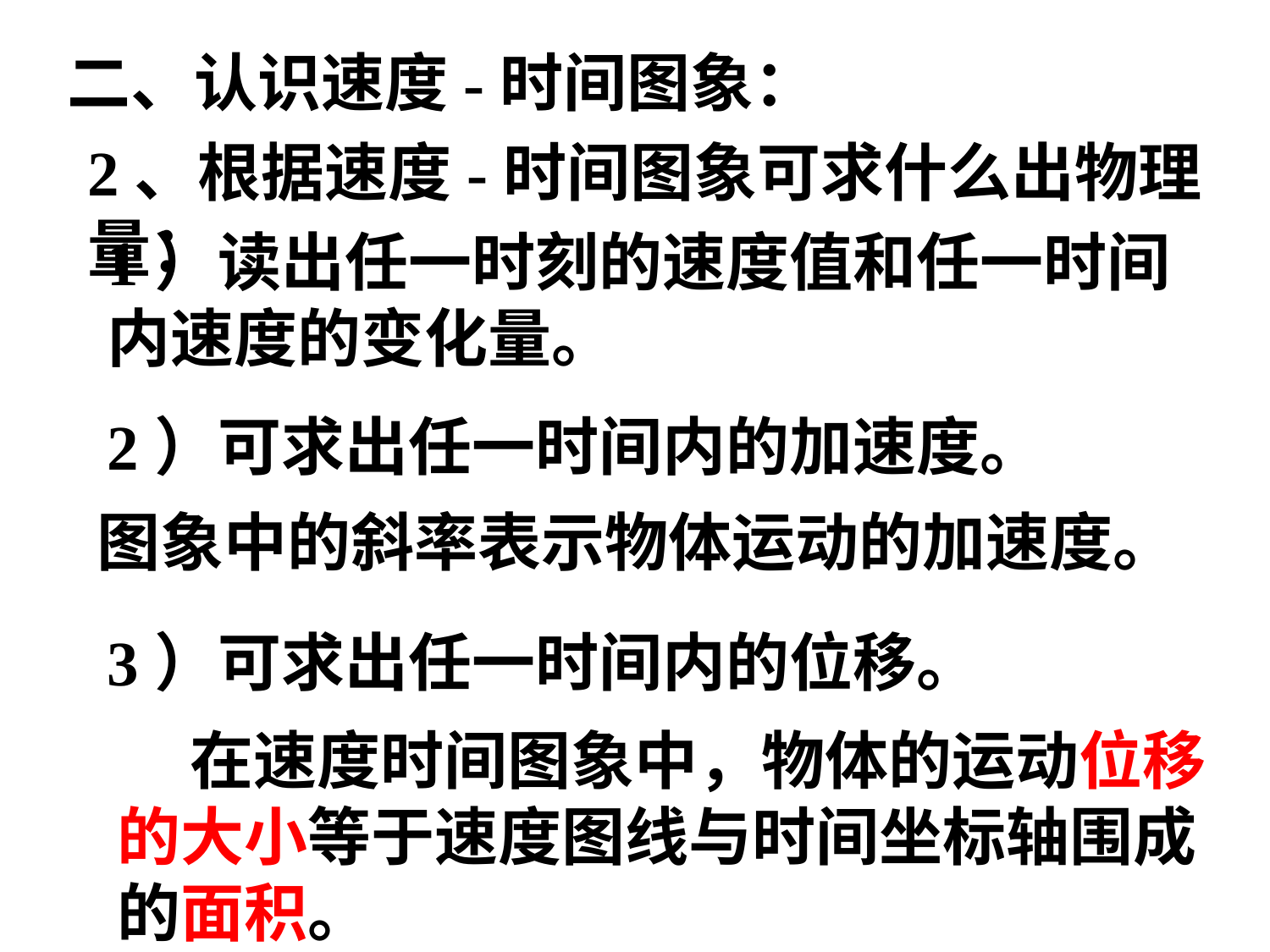

二、认识速度-时间图象：
2、根据速度-时间图象可求什么出物理量：
1）读出任一时刻的速度值和任一时间内速度的变化量。
2）可求出任一时间内的加速度。

3）可求出任一时间内的位移。
图象中的斜率表示物体运动的加速度。
    在速度时间图象中，物体的运动位移的大小等于速度图线与时间坐标轴围成的面积。